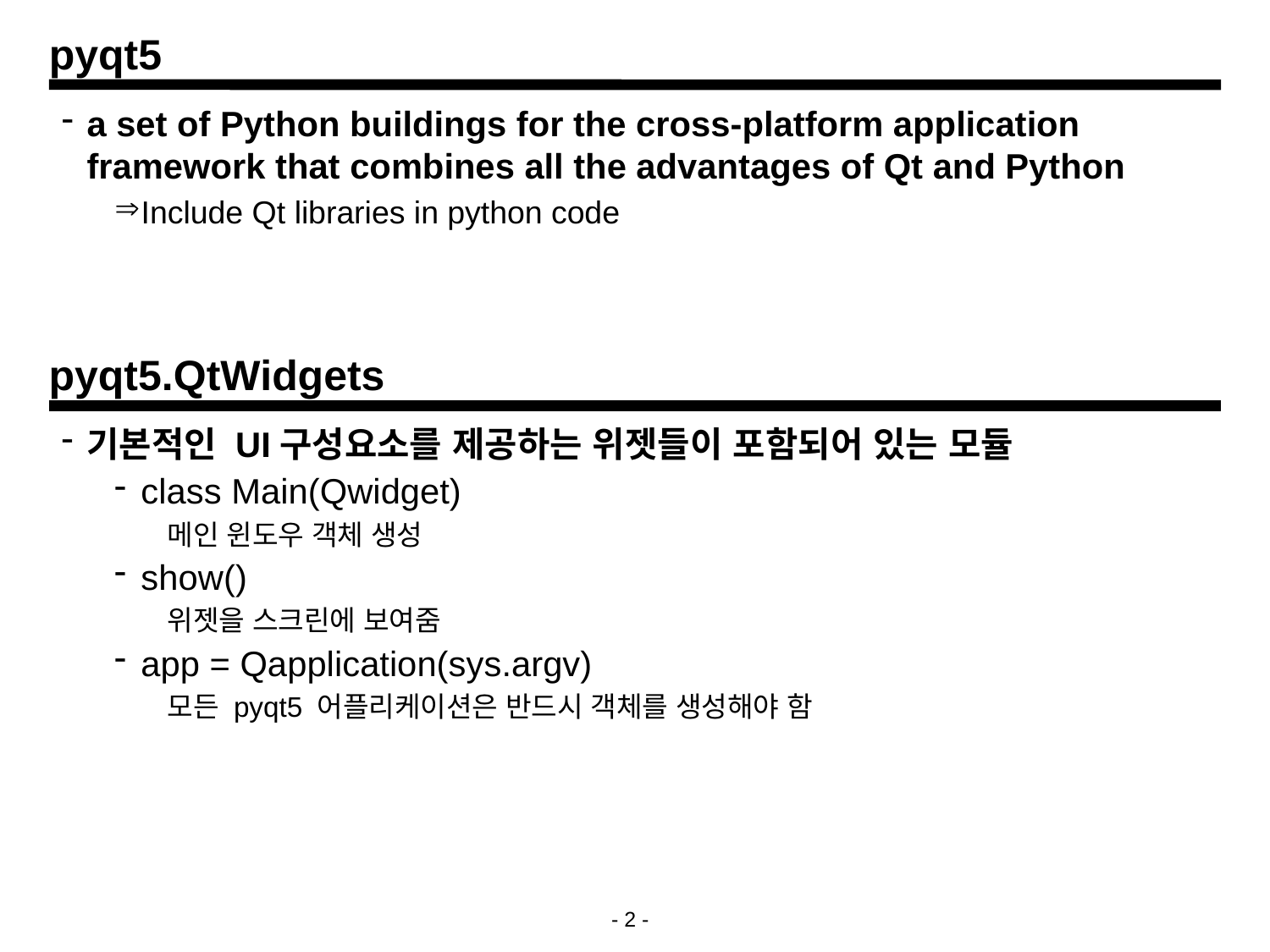

# pyqt5
a set of Python buildings for the cross-platform application framework that combines all the advantages of Qt and Python
Include Qt libraries in python code

pyqt5.QtWidgets
기본적인 UI구성요소를 제공하는 위젯들이 포함되어 있는 모듈
class Main(Qwidget)
메인 윈도우 객체 생성
show()
위젯을 스크린에 보여줌
app = Qapplication(sys.argv)
모든 pyqt5 어플리케이션은 반드시 객체를 생성해야 함

- 2 -